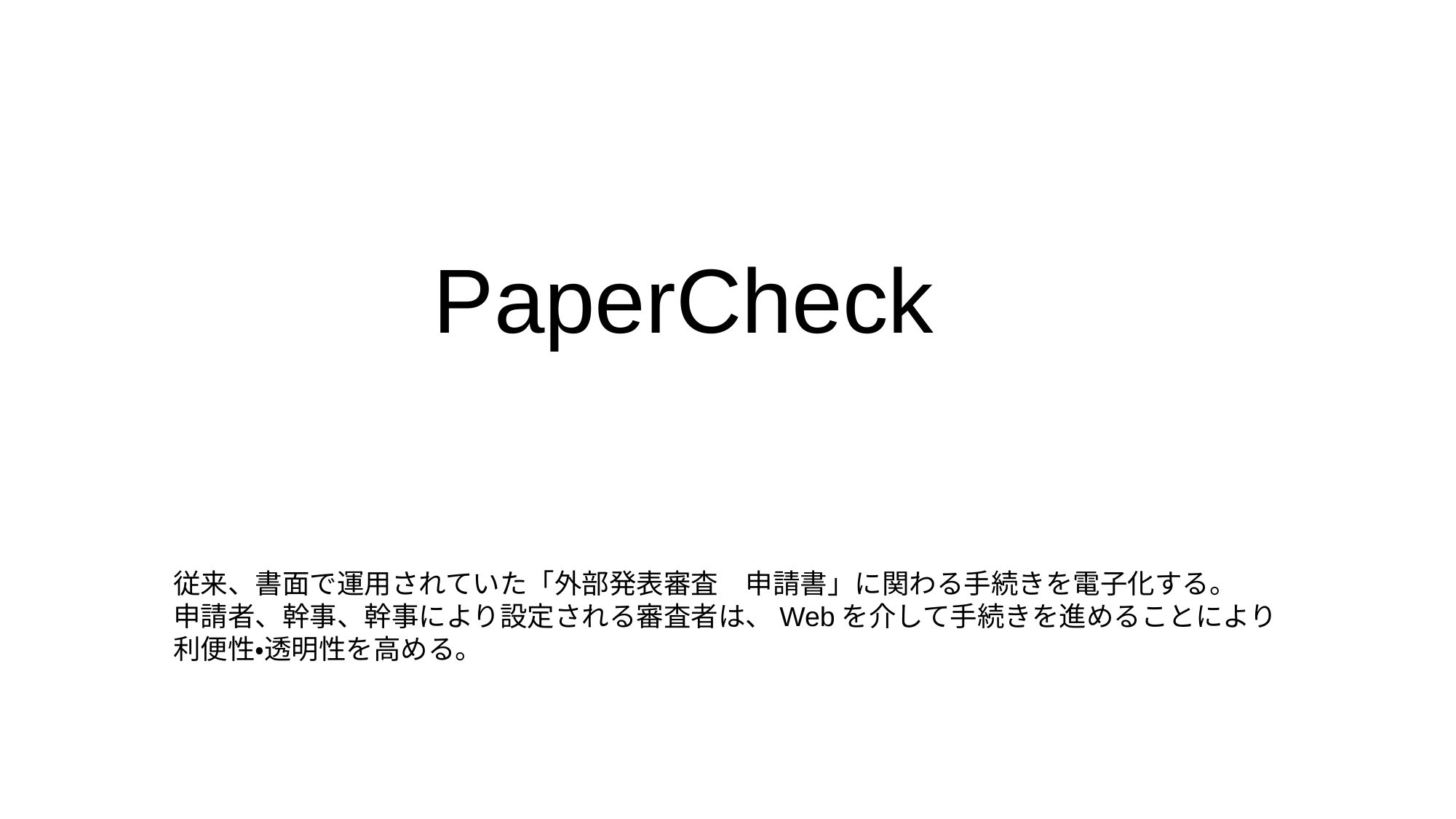

PaperCheck
従来、書面で運用されていた「外部発表審査　申請書」に関わる手続きを電子化する。
申請者、幹事、幹事により設定される審査者は、Webを介して手続きを進めることにより
利便性・透明性を高める。